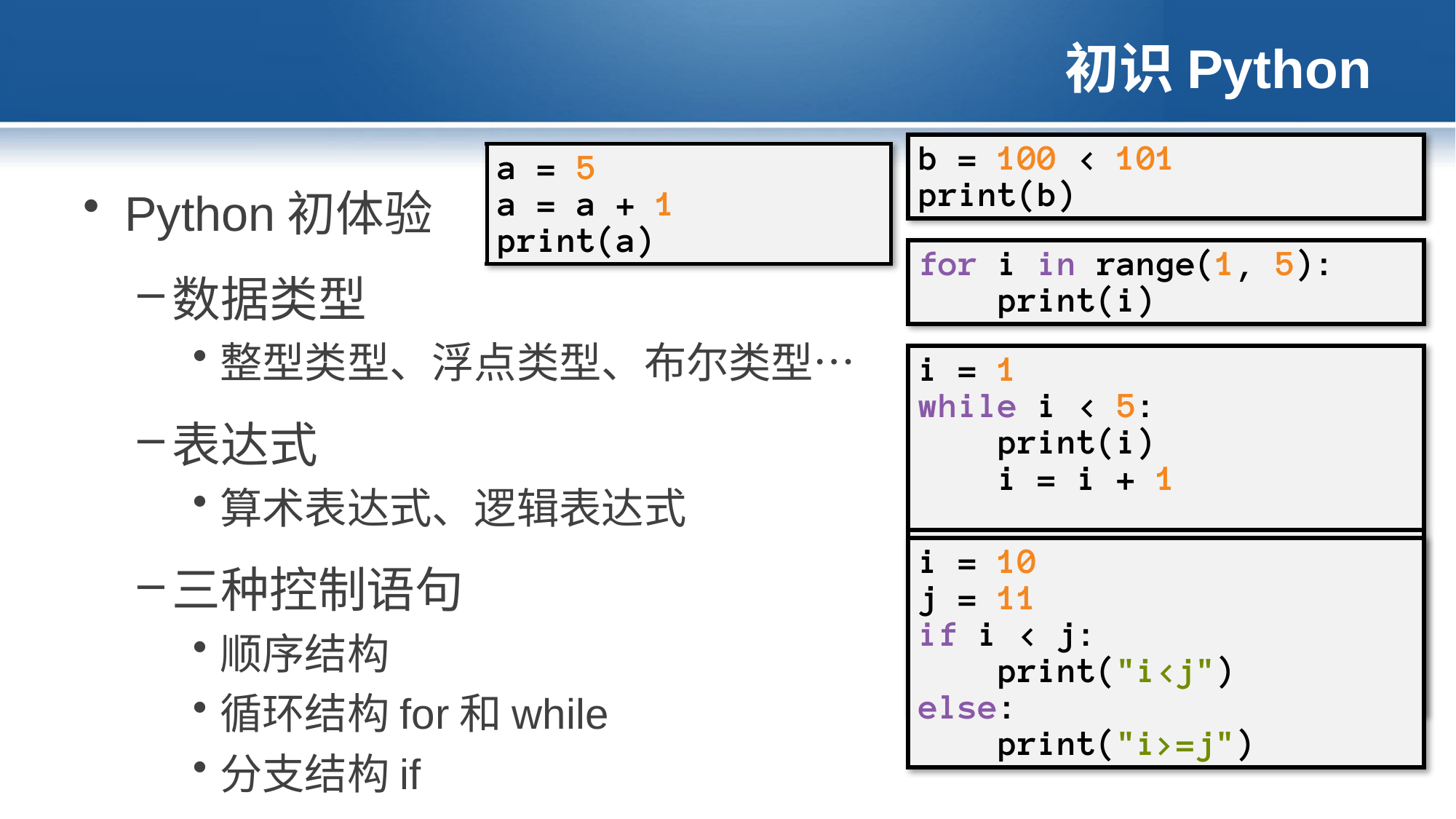

# 初识Python
| b = 100 < 101 print(b) |
| --- |
| a = 5 a = a + 1 print(a) |
| --- |
Python初体验
数据类型
整型类型、浮点类型、布尔类型…
表达式
算术表达式、逻辑表达式
三种控制语句
顺序结构
循环结构for和while
分支结构if

| for i in range(1, 5): print(i) |
| --- |
| i = 1 while i < 5: print(i) i = i + 1 |
| --- |
|  |
| i = 10 j = 11 if i < j: print("i<j") else: print("i>=j") |
| --- |